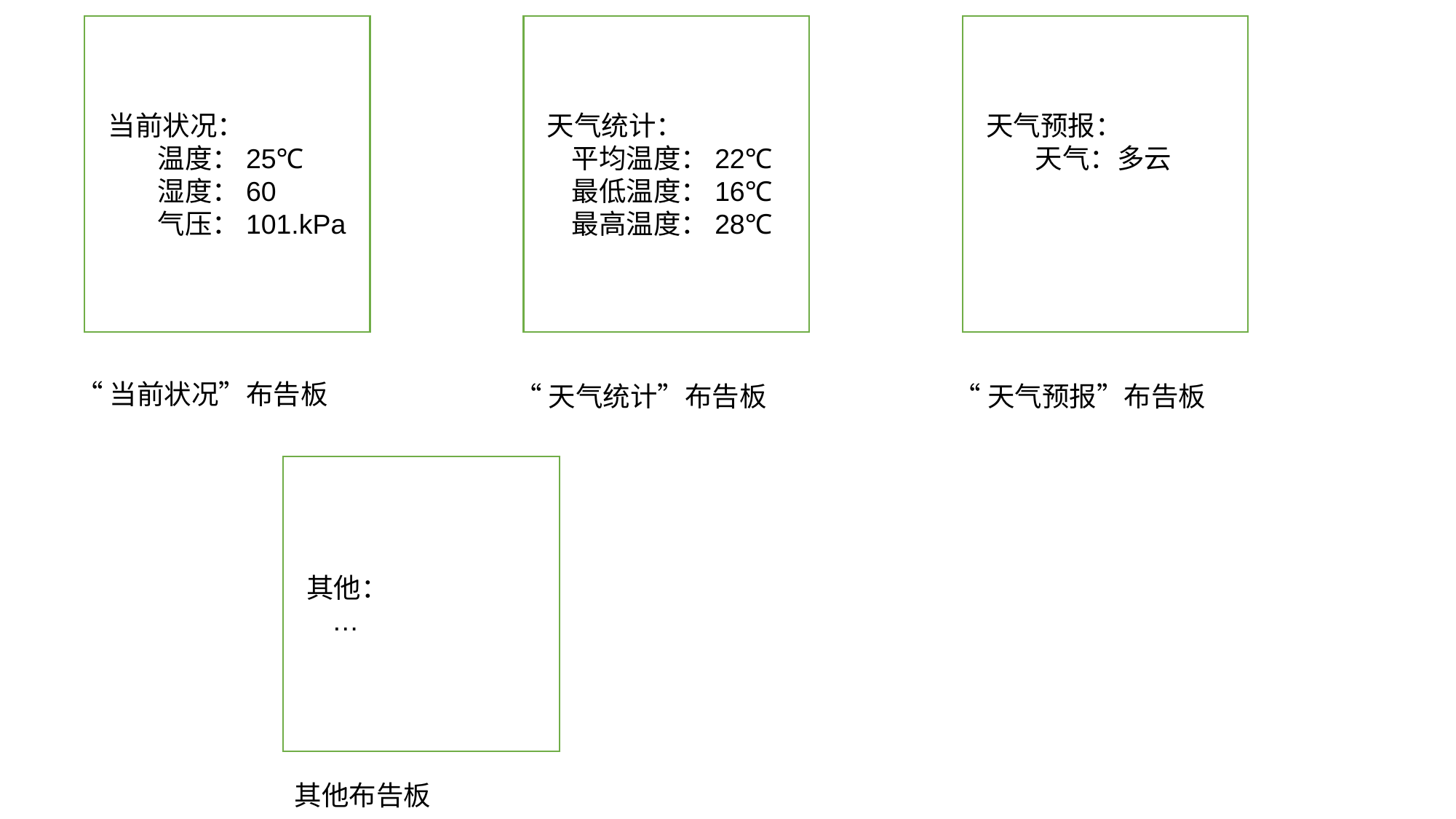

当前状况：
         温度：25℃
         湿度：60
         气压：101.kPa
 天气统计：
     平均温度：22℃
     最低温度：16℃
     最高温度：28℃
 天气预报：
         天气：多云

“当前状况”布告板
“天气统计”布告板
“天气预报”布告板
 其他：
     …
其他布告板